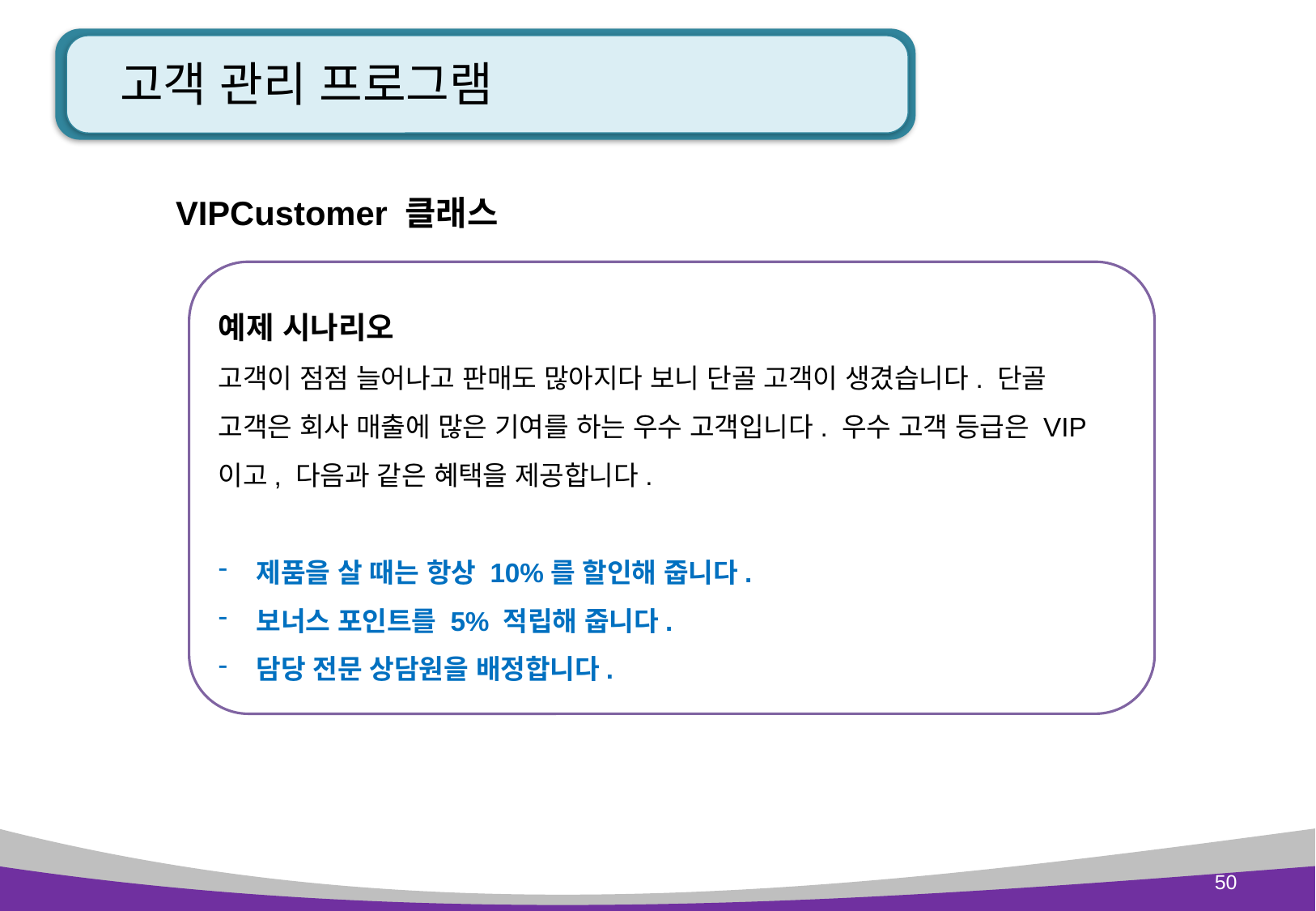

# 고객 관리 프로그램
VIPCustomer 클래스
예제 시나리오
고객이 점점 늘어나고 판매도 많아지다 보니 단골 고객이 생겼습니다. 단골 고객은 회사 매출에 많은 기여를 하는 우수 고객입니다. 우수 고객 등급은 VIP이고, 다음과 같은 혜택을 제공합니다.

제품을 살 때는 항상 10%를 할인해 줍니다.
보너스 포인트를 5% 적립해 줍니다.
담당 전문 상담원을 배정합니다.
50